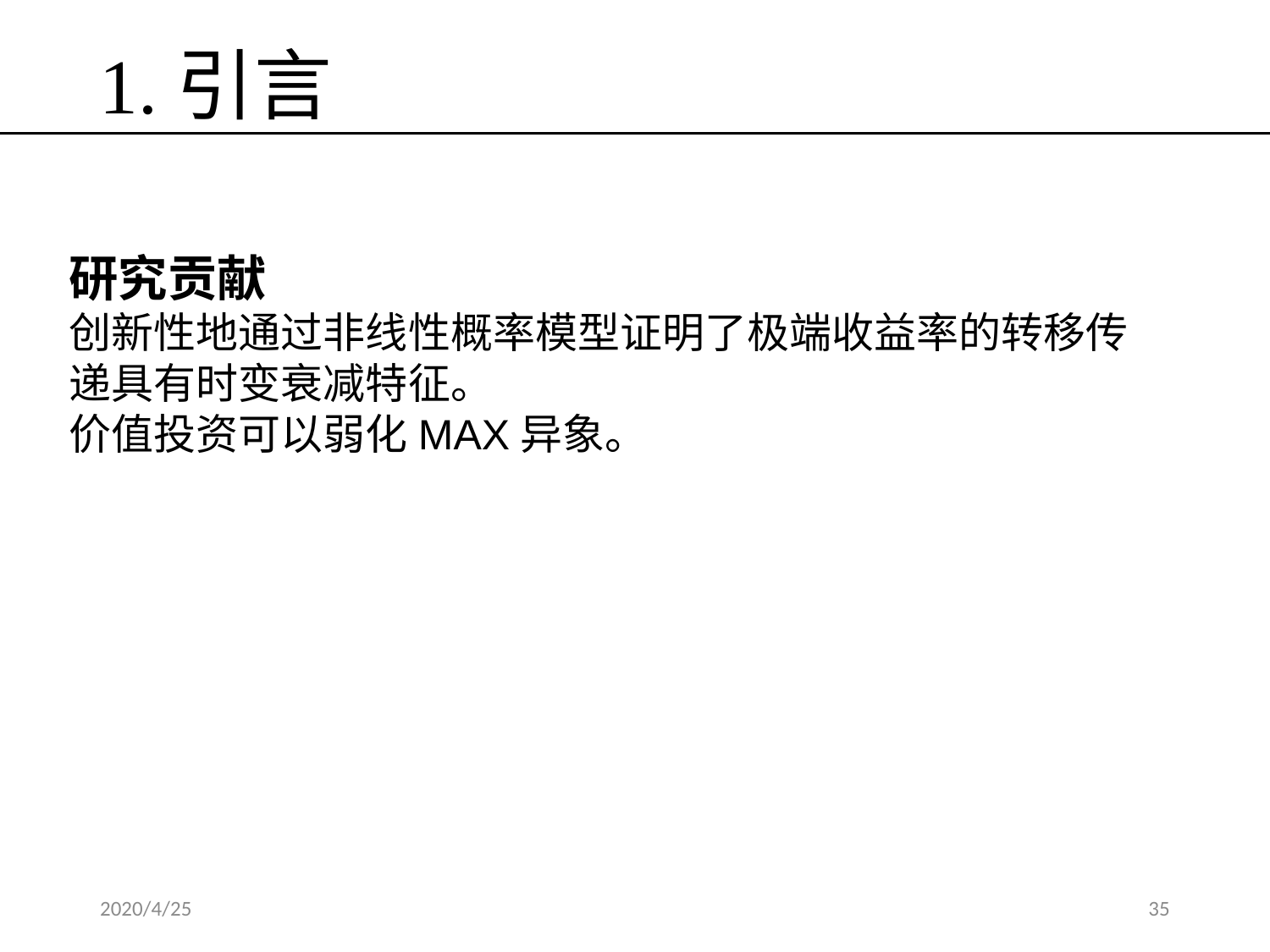

1.引言
研究贡献
创新性地通过非线性概率模型证明了极端收益率的转移传递具有时变衰减特征。
价值投资可以弱化MAX异象。
2020/4/25
35